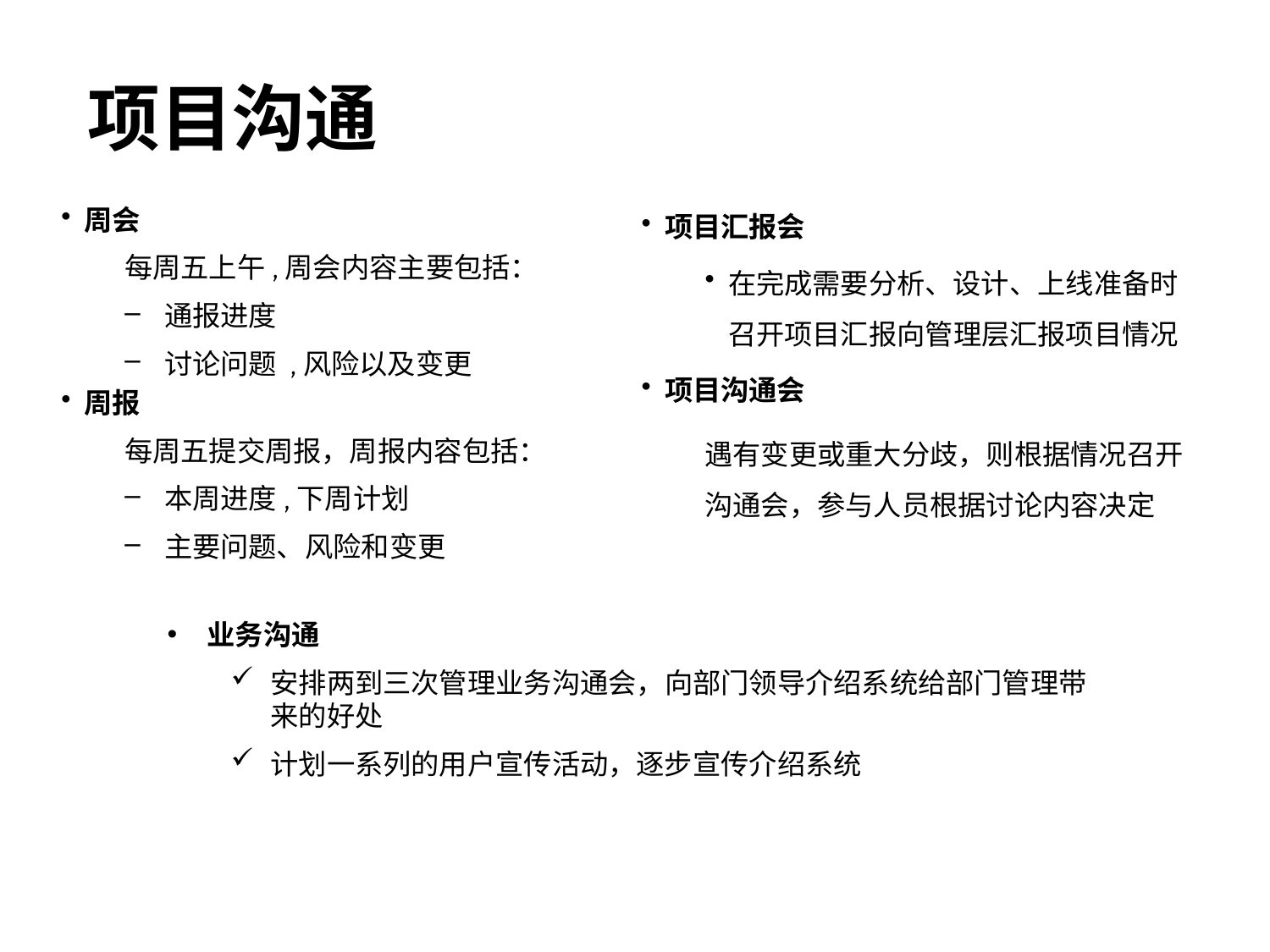

# 项目沟通
项目汇报会
在完成需要分析、设计、上线准备时召开项目汇报向管理层汇报项目情况
项目沟通会
遇有变更或重大分歧，则根据情况召开沟通会，参与人员根据讨论内容决定
周会
每周五上午,周会内容主要包括：
通报进度
讨论问题 ,风险以及变更
周报
每周五提交周报，周报内容包括：
本周进度,下周计划
主要问题、风险和变更

业务沟通
安排两到三次管理业务沟通会，向部门领导介绍系统给部门管理带来的好处
计划一系列的用户宣传活动，逐步宣传介绍系统